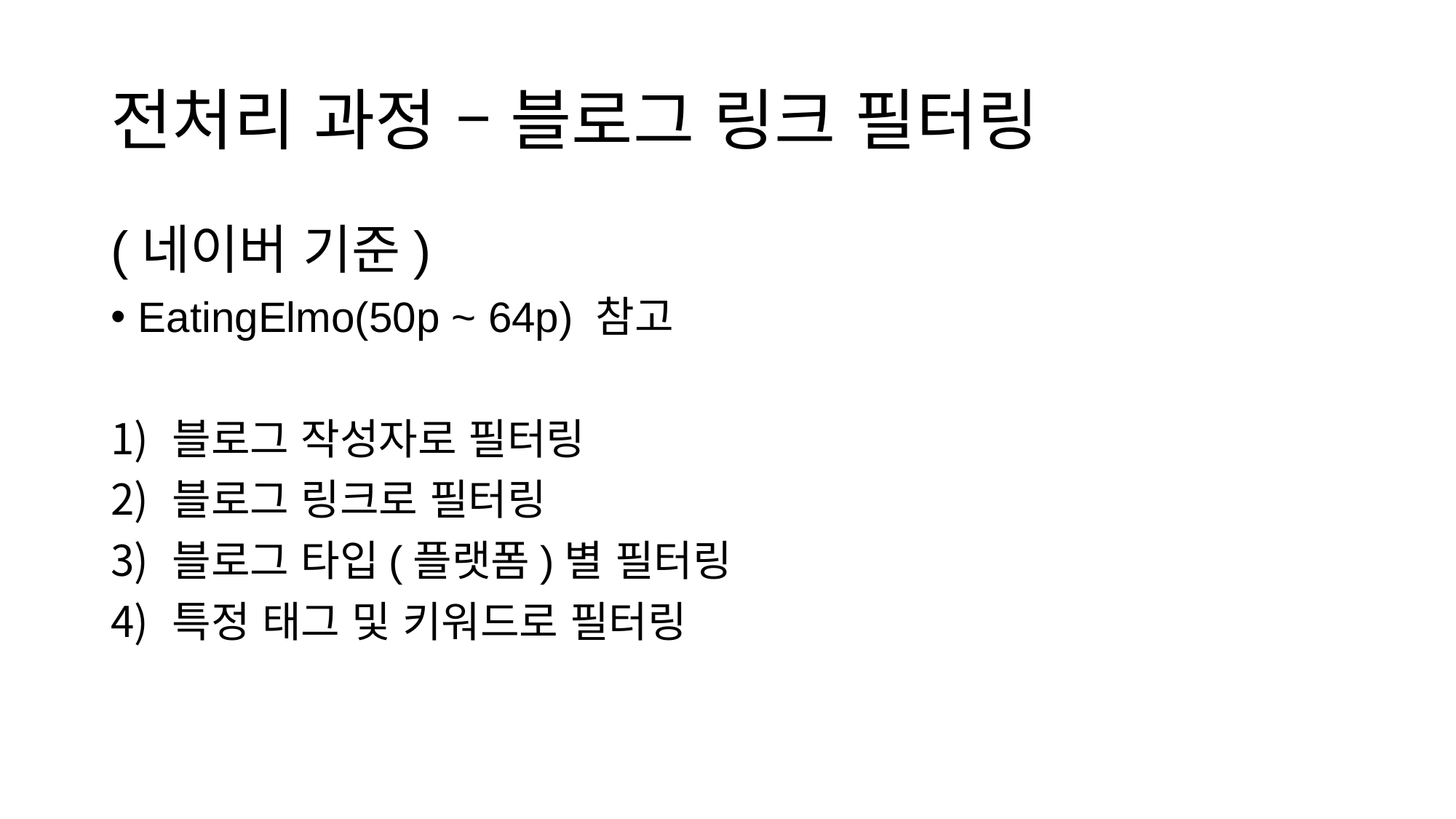

# 전처리 과정 – 블로그 링크 필터링
(네이버 기준)
EatingElmo(50p ~ 64p) 참고

블로그 작성자로 필터링
블로그 링크로 필터링
블로그 타입(플랫폼)별 필터링
특정 태그 및 키워드로 필터링